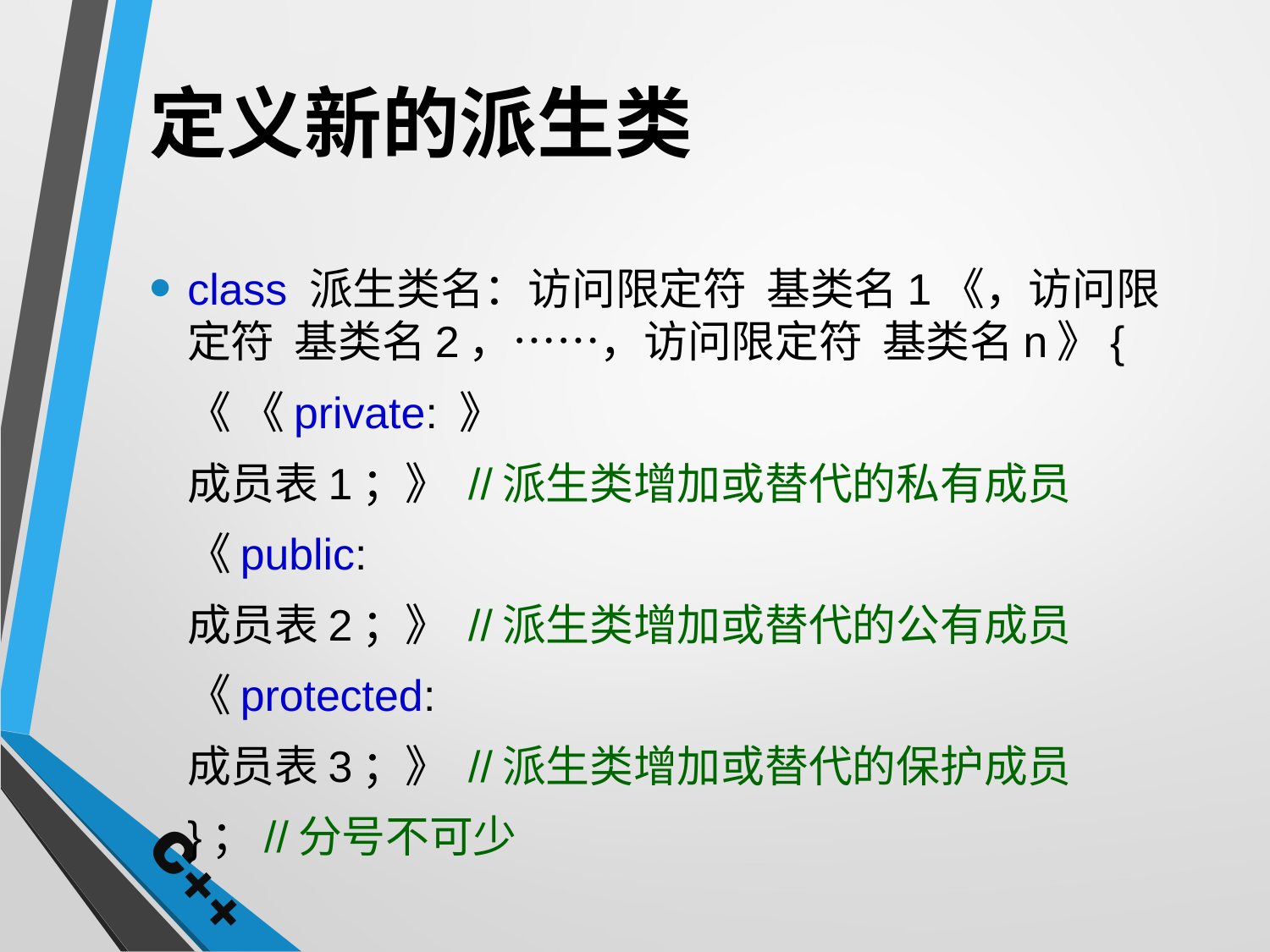

# 定义新的派生类
class 派生类名：访问限定符  基类名1《，访问限定符  基类名2，……，访问限定符  基类名n》{
	《 《private: 》
			成员表1；》 //派生类增加或替代的私有成员
	《public:
			成员表2；》 //派生类增加或替代的公有成员
	《protected:
			成员表3；》 //派生类增加或替代的保护成员
	}；//分号不可少